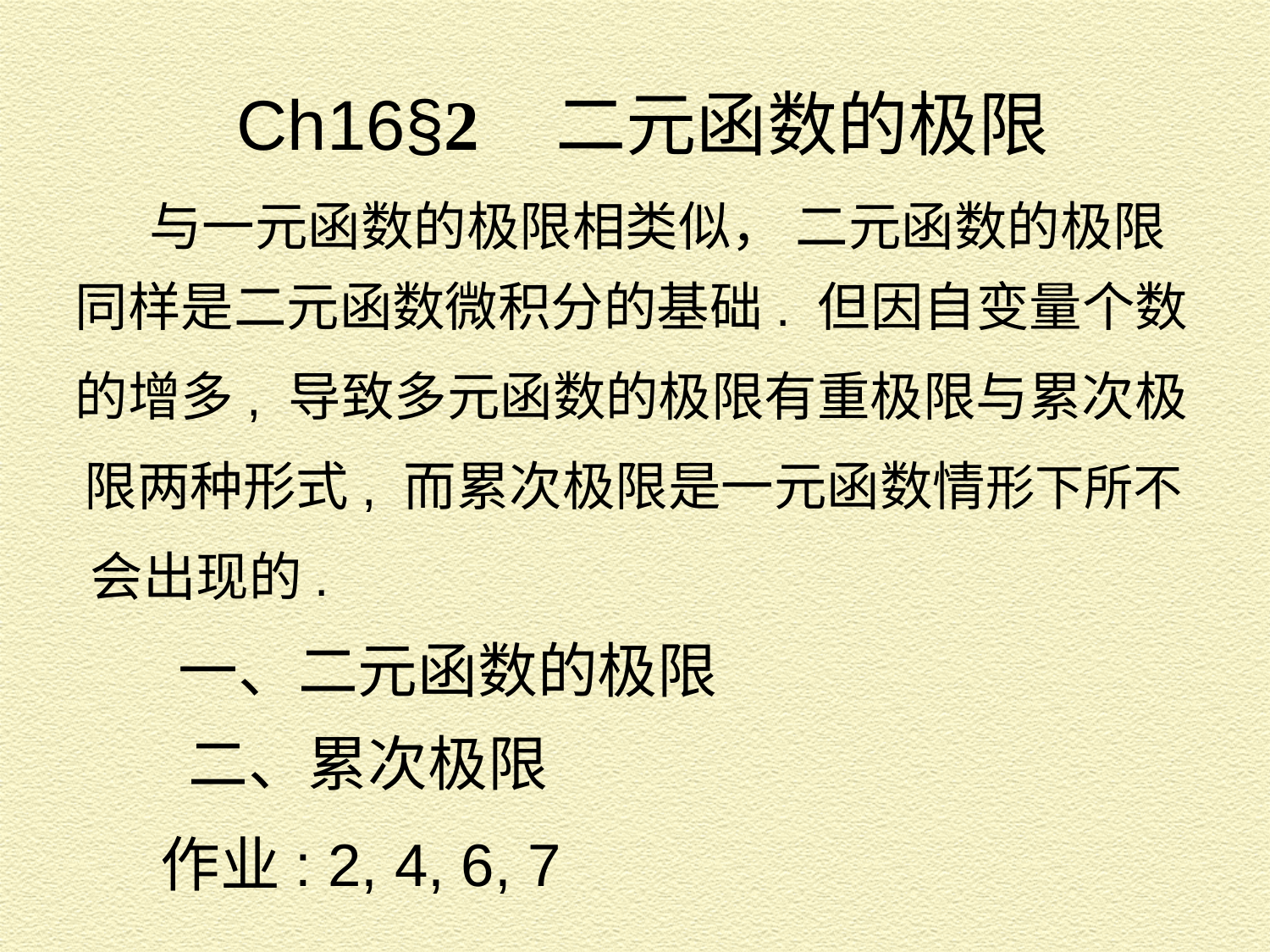

Ch16§2   二元函数的极限
与一元函数的极限相类似， 二元函数的极限
同样是二元函数微积分的基础. 但因自变量个数
的增多, 导致多元函数的极限有重极限与累次极
限两种形式, 而累次极限是一元函数情形下所不
会出现的.
一、二元函数的极限
二、累次极限
作业: 2, 4, 6, 7